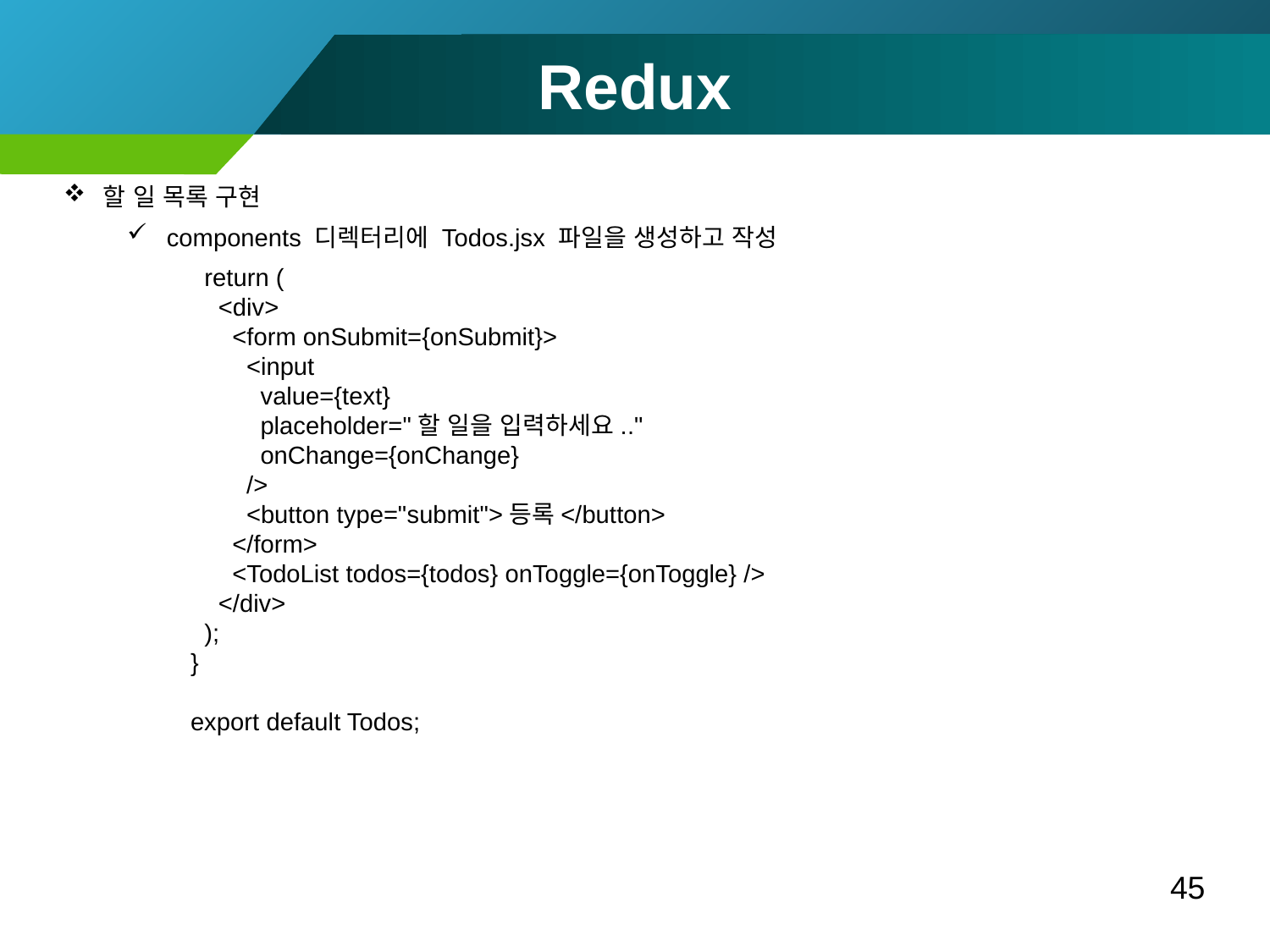

Redux
할 일 목록 구현
components 디렉터리에 Todos.jsx 파일을 생성하고 작성
  return (
    <div>
      <form onSubmit={onSubmit}>
        <input
          value={text}
          placeholder="할 일을 입력하세요.."
          onChange={onChange}
        />
        <button type="submit">등록</button>
      </form>
      <TodoList todos={todos} onToggle={onToggle} />
    </div>
  );
}

export default Todos;
45